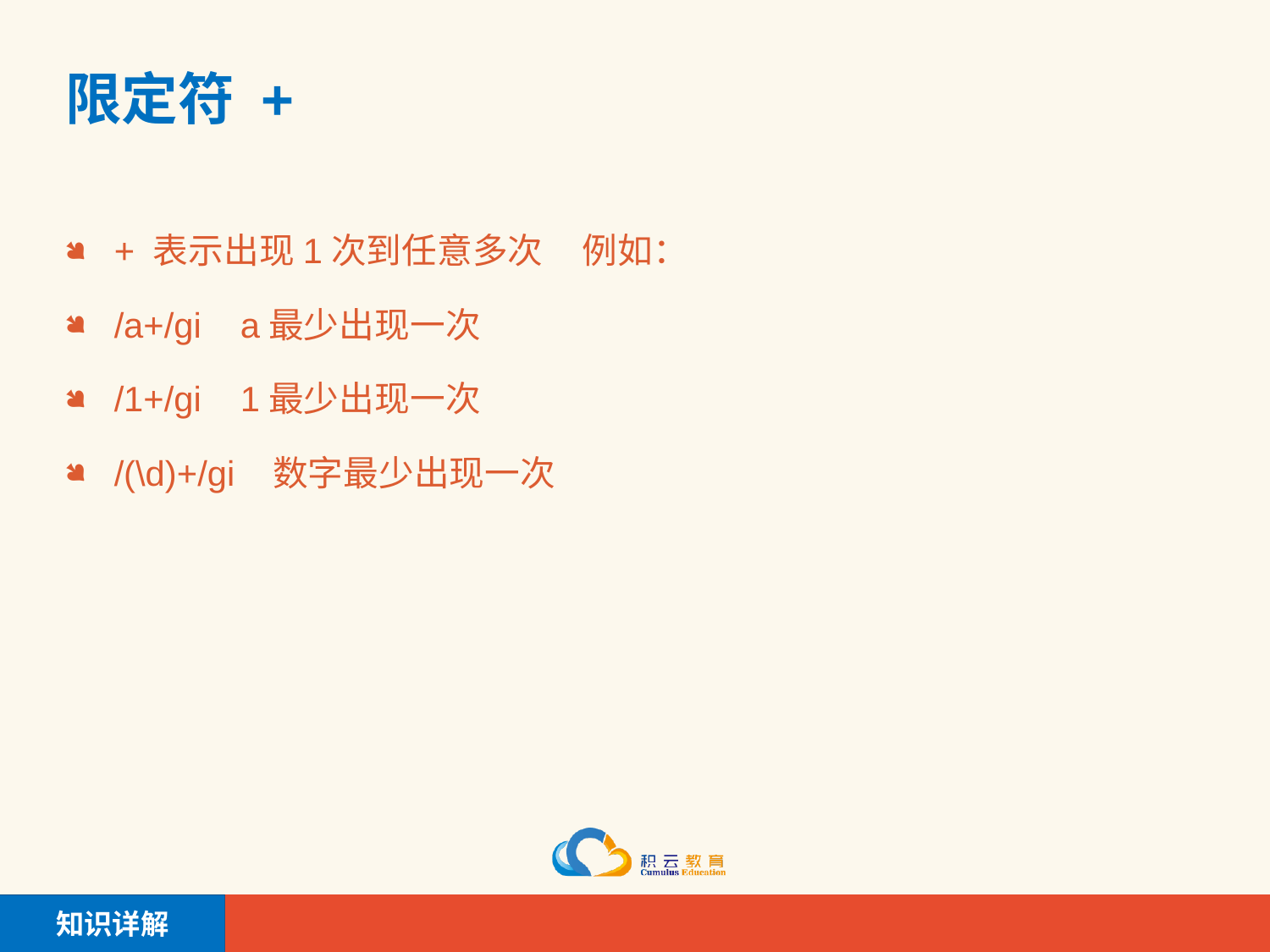

# 限定符 +
+ 表示出现1次到任意多次     例如：
/a+/gi    a最少出现一次
/1+/gi    1最少出现一次
/(\d)+/gi   数字最少出现一次